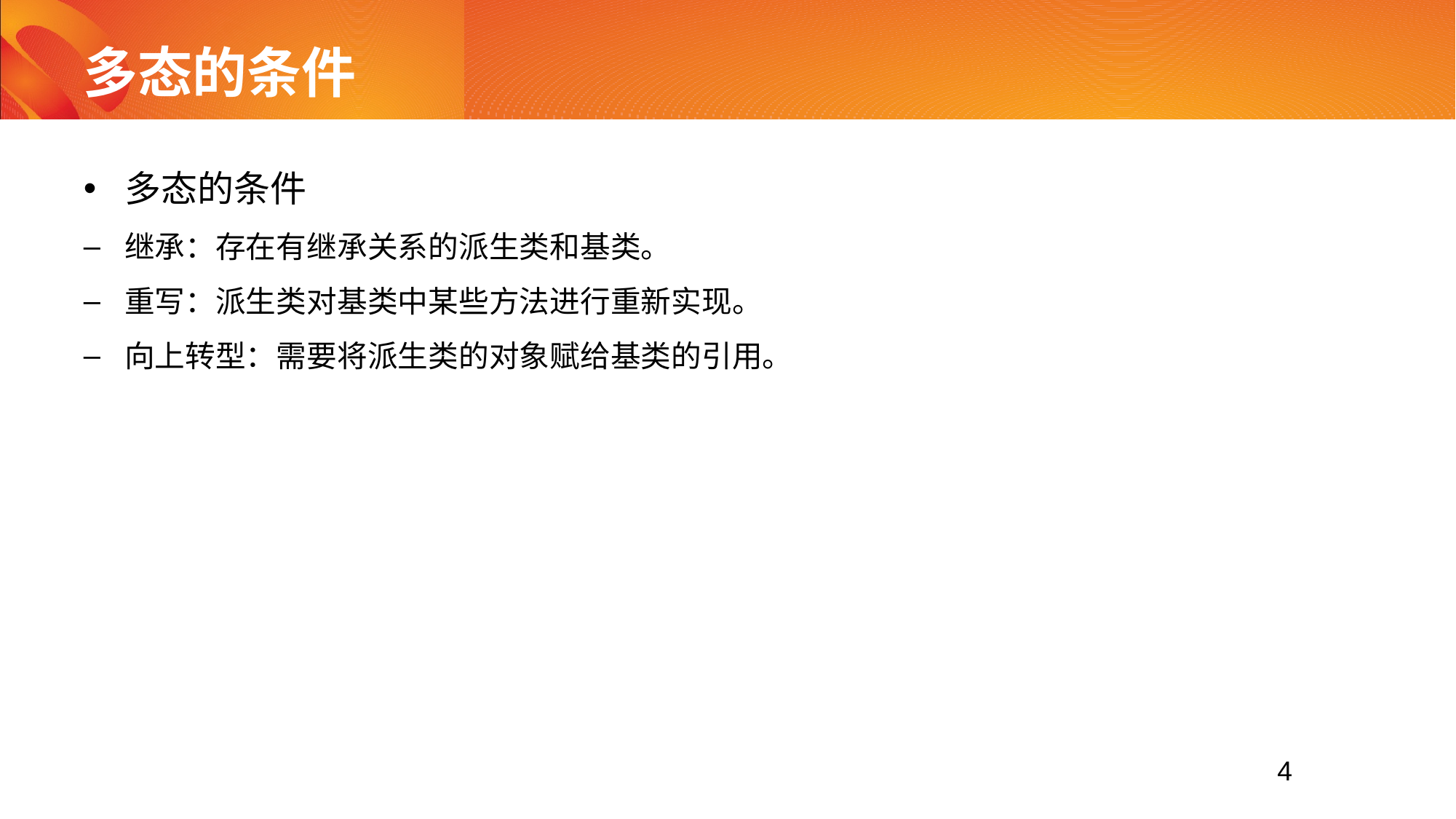

# 多态的条件
多态的条件
继承：存在有继承关系的派生类和基类。
重写：派生类对基类中某些方法进行重新实现。
向上转型：需要将派生类的对象赋给基类的引用。